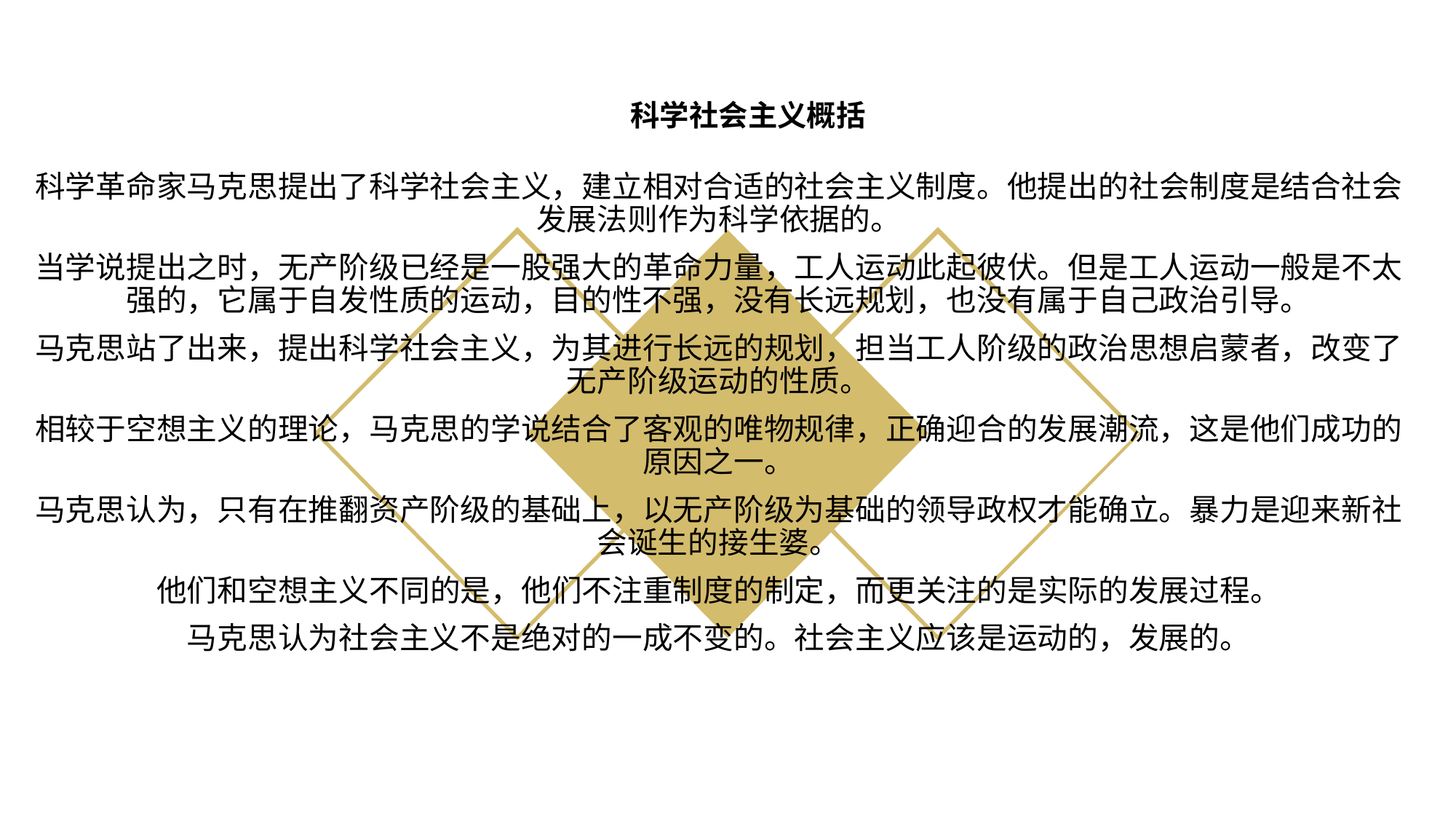

# 科学社会主义概括
科学革命家马克思提出了科学社会主义，建立相对合适的社会主义制度。他提出的社会制度是结合社会发展法则作为科学依据的。
当学说提出之时，无产阶级已经是一股强大的革命力量，工人运动此起彼伏。但是工人运动一般是不太强的，它属于自发性质的运动，目的性不强，没有长远规划，也没有属于自己政治引导。
马克思站了出来，提出科学社会主义，为其进行长远的规划，担当工人阶级的政治思想启蒙者，改变了无产阶级运动的性质。
相较于空想主义的理论，马克思的学说结合了客观的唯物规律，正确迎合的发展潮流，这是他们成功的原因之一。
马克思认为，只有在推翻资产阶级的基础上，以无产阶级为基础的领导政权才能确立。暴力是迎来新社会诞生的接生婆。
他们和空想主义不同的是，他们不注重制度的制定，而更关注的是实际的发展过程。
马克思认为社会主义不是绝对的一成不变的。社会主义应该是运动的，发展的。